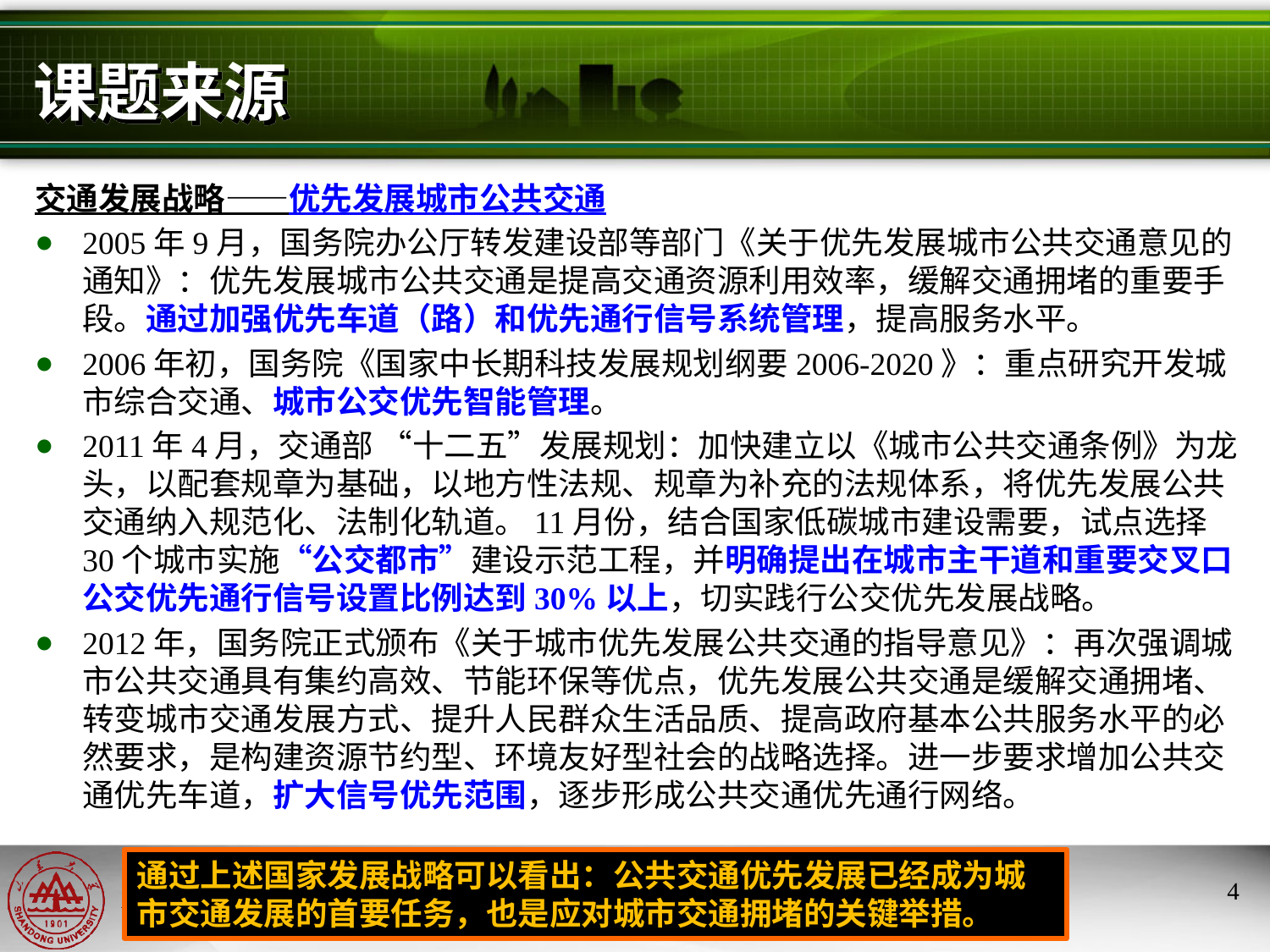

# 课题来源
交通发展战略——优先发展城市公共交通
2005年9月，国务院办公厅转发建设部等部门《关于优先发展城市公共交通意见的通知》：优先发展城市公共交通是提高交通资源利用效率，缓解交通拥堵的重要手段。通过加强优先车道（路）和优先通行信号系统管理，提高服务水平。
2006年初，国务院《国家中长期科技发展规划纲要2006-2020》：重点研究开发城市综合交通、城市公交优先智能管理。
2011年4月，交通部 “十二五”发展规划：加快建立以《城市公共交通条例》为龙头，以配套规章为基础，以地方性法规、规章为补充的法规体系，将优先发展公共交通纳入规范化、法制化轨道。11月份，结合国家低碳城市建设需要，试点选择30个城市实施“公交都市”建设示范工程，并明确提出在城市主干道和重要交叉口公交优先通行信号设置比例达到30%以上，切实践行公交优先发展战略。
2012年，国务院正式颁布《关于城市优先发展公共交通的指导意见》：再次强调城市公共交通具有集约高效、节能环保等优点，优先发展公共交通是缓解交通拥堵、转变城市交通发展方式、提升人民群众生活品质、提高政府基本公共服务水平的必然要求，是构建资源节约型、环境友好型社会的战略选择。进一步要求增加公共交通优先车道，扩大信号优先范围，逐步形成公共交通优先通行网络。
通过上述国家发展战略可以看出：公共交通优先发展已经成为城市交通发展的首要任务，也是应对城市交通拥堵的关键举措。
控制科学与工程学院
4